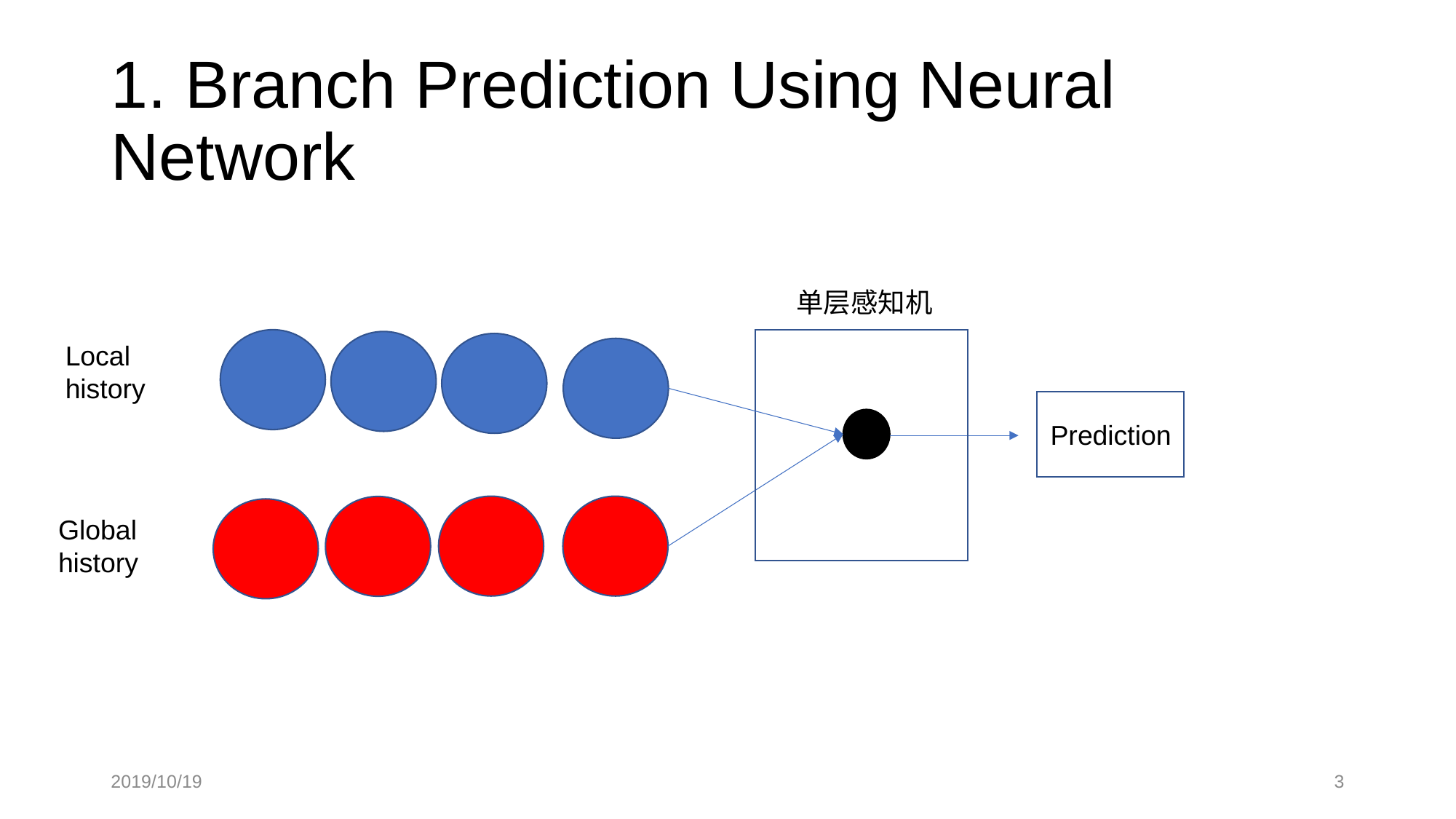

# 1. Branch Prediction Using Neural Network
单层感知机

Local history

Prediction

Global history
2019/10/19
3